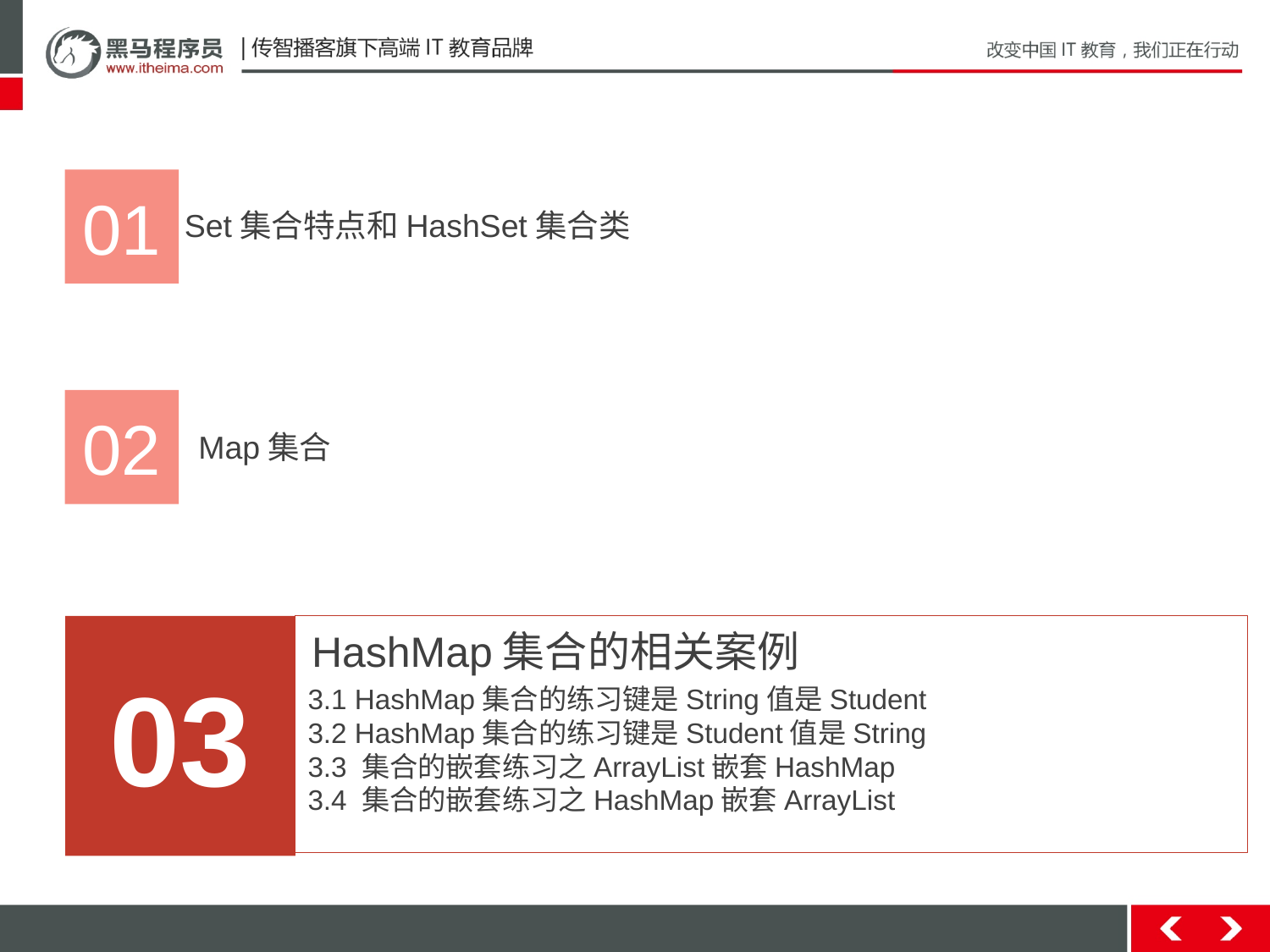

01
Set集合特点和HashSet集合类
02
  Map集合

03
HashMap集合的相关案例
3.1 HashMap集合的练习键是String值是Student
3.2 HashMap集合的练习键是Student值是String
3.3 集合的嵌套练习之ArrayList嵌套HashMap
3.4 集合的嵌套练习之HashMap嵌套ArrayList